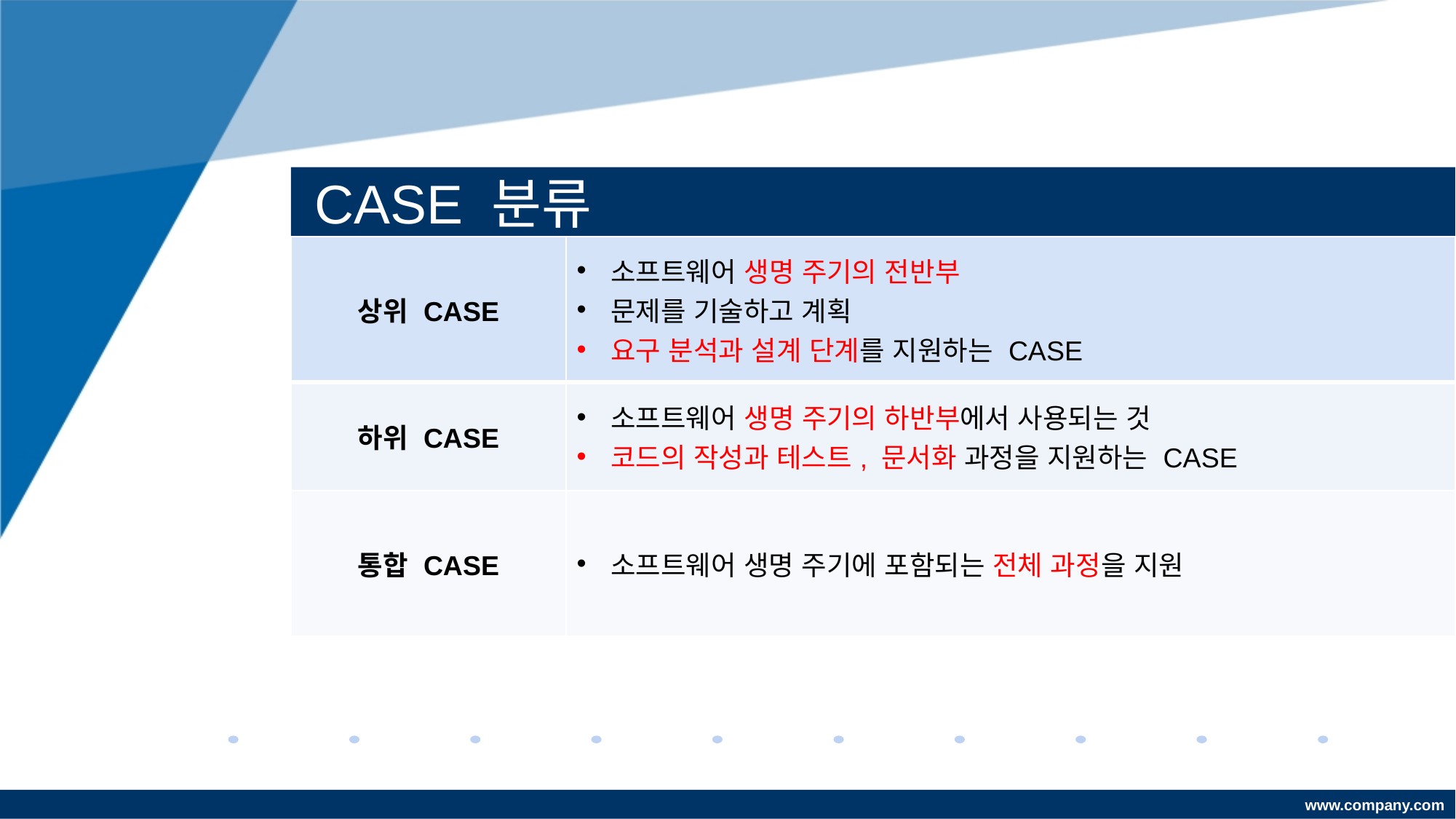

# CASE 분류
| 상위 CASE | 소프트웨어 생명 주기의 전반부 문제를 기술하고 계획 요구 분석과 설계 단계를 지원하는 CASE |
| --- | --- |
| 하위 CASE | 소프트웨어 생명 주기의 하반부에서 사용되는 것 코드의 작성과 테스트, 문서화 과정을 지원하는 CASE |
| 통합 CASE | 소프트웨어 생명 주기에 포함되는 전체 과정을 지원 |